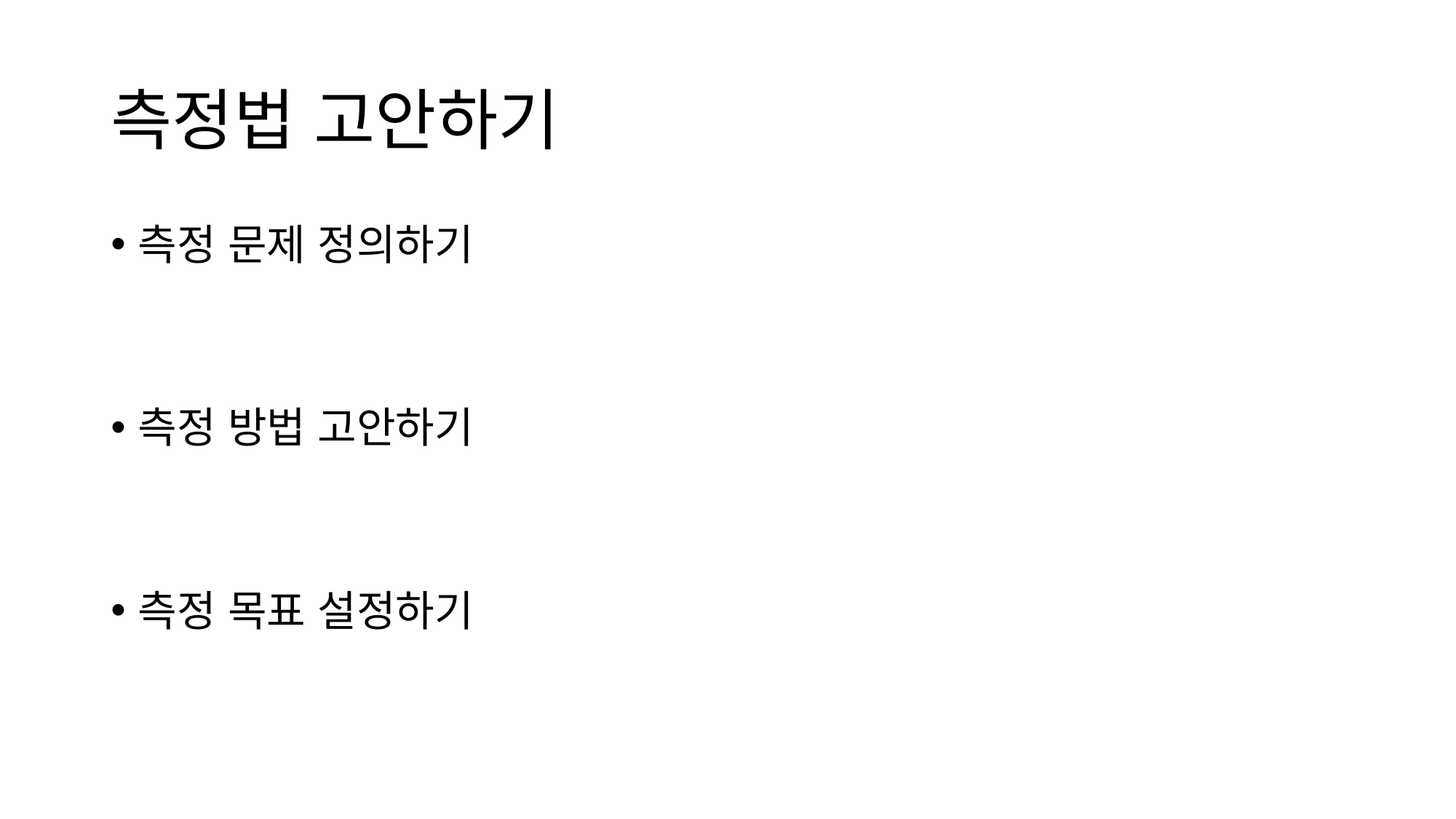

# 측정법 고안하기
측정 문제 정의하기

측정 방법 고안하기

측정 목표 설정하기